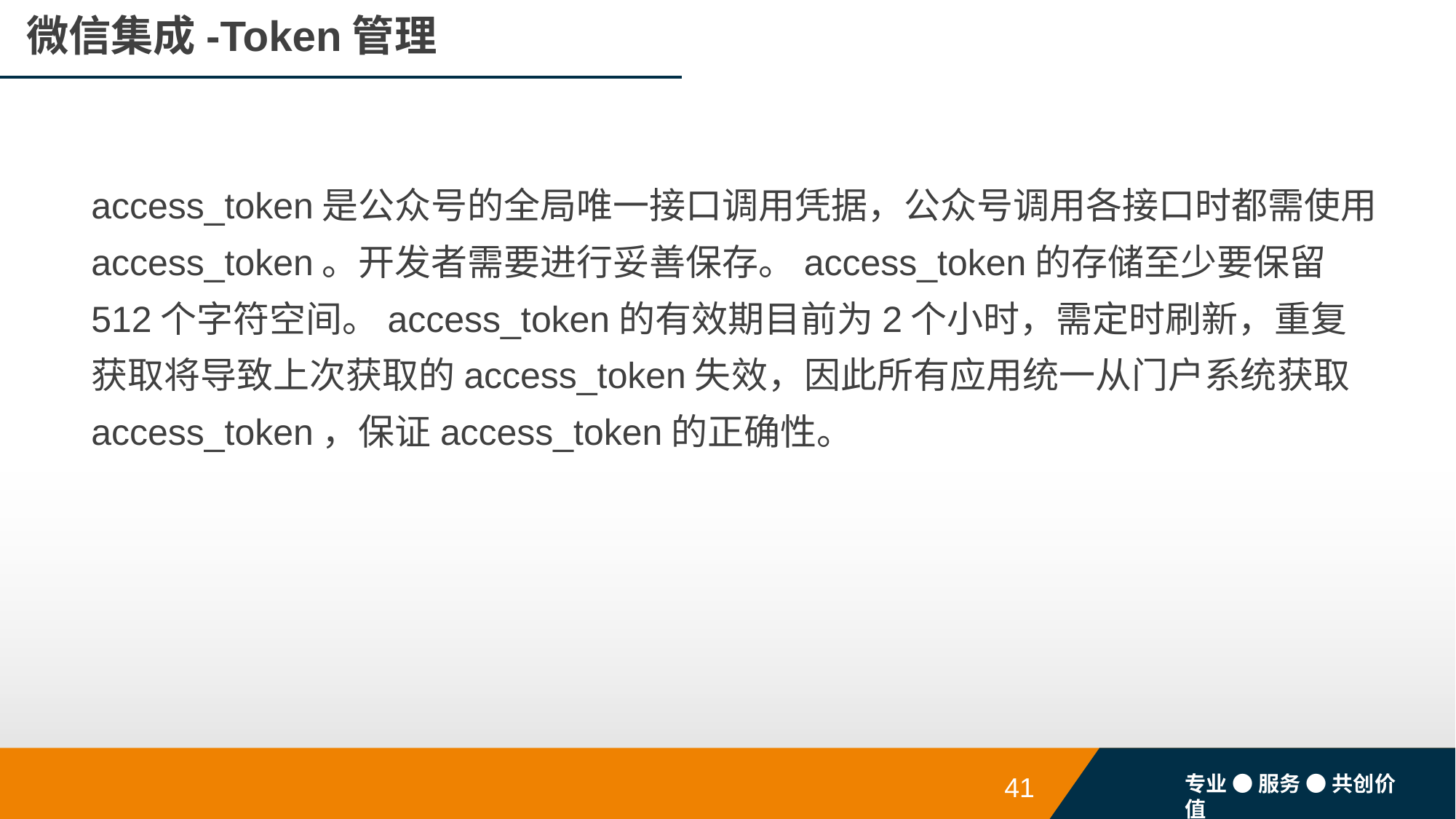

# 微信集成-Token管理
access_token是公众号的全局唯一接口调用凭据，公众号调用各接口时都需使用access_token。开发者需要进行妥善保存。access_token的存储至少要保留512个字符空间。access_token的有效期目前为2个小时，需定时刷新，重复获取将导致上次获取的access_token失效，因此所有应用统一从门户系统获取access_token，保证access_token的正确性。